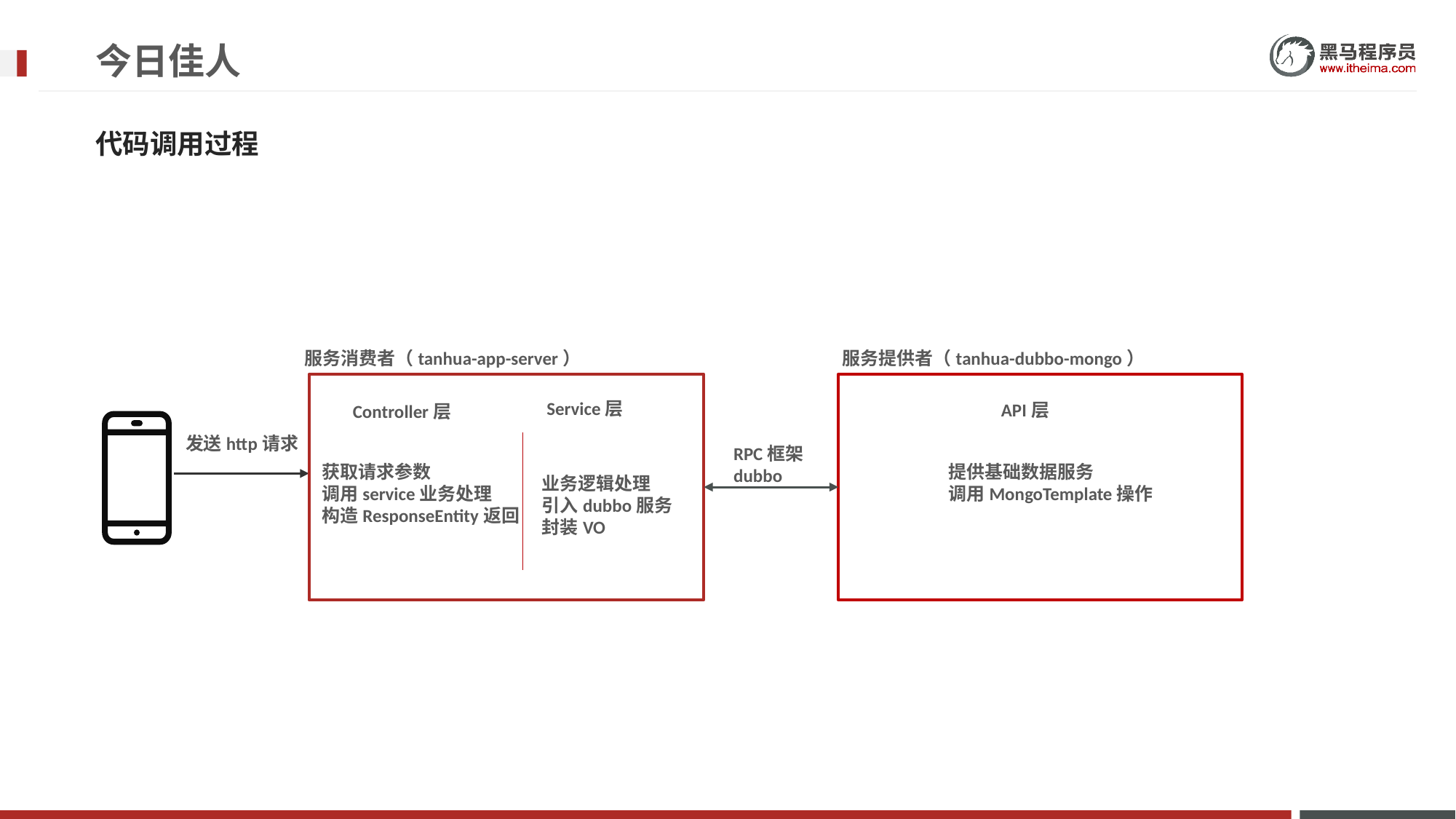

# 今日佳人
代码调用过程
服务消费者（tanhua-app-server）
服务提供者（tanhua-dubbo-mongo）

Service层
API层
Controller层

发送http请求
RPC框架
dubbo
获取请求参数
调用service业务处理
构造ResponseEntity返回
提供基础数据服务
调用MongoTemplate操作
业务逻辑处理
引入dubbo服务
封装VO